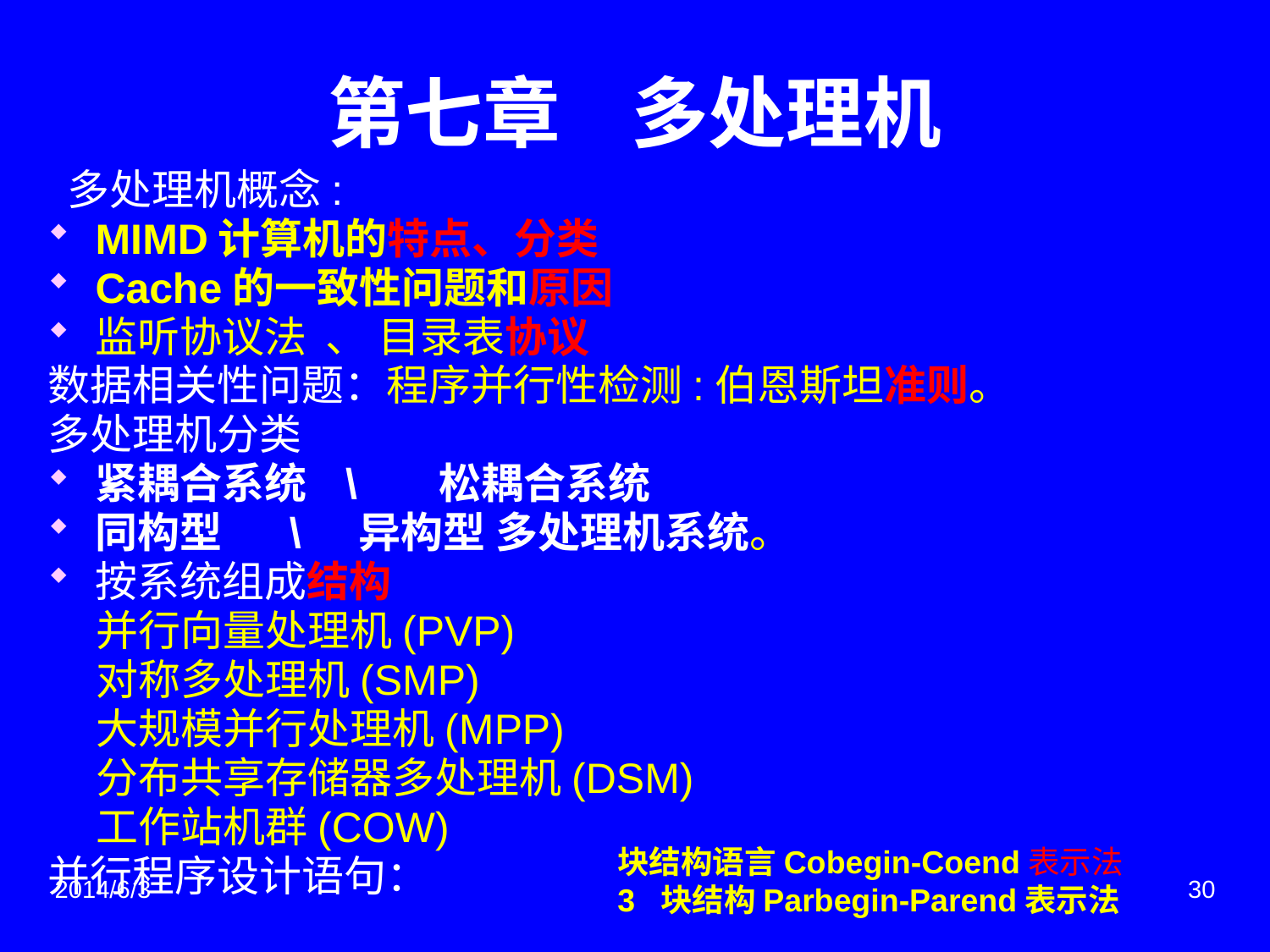

# 第七章    多处理机
 多处理机概念:
MIMD计算机的特点、分类
Cache的一致性问题和原因
监听协议法  、 目录表协议
数据相关性问题：程序并行性检测:伯恩斯坦准则。
多处理机分类
紧耦合系统   \      松耦合系统
同构型      \    异构型 多处理机系统。
按系统组成结构
    并行向量处理机(PVP)
    对称多处理机(SMP)
    大规模并行处理机(MPP)
    分布共享存储器多处理机(DSM)
    工作站机群(COW)
并行程序设计语句：

块结构语言Cobegin-Coend表示法
3  块结构Parbegin-Parend表示法
2014/6/3
30